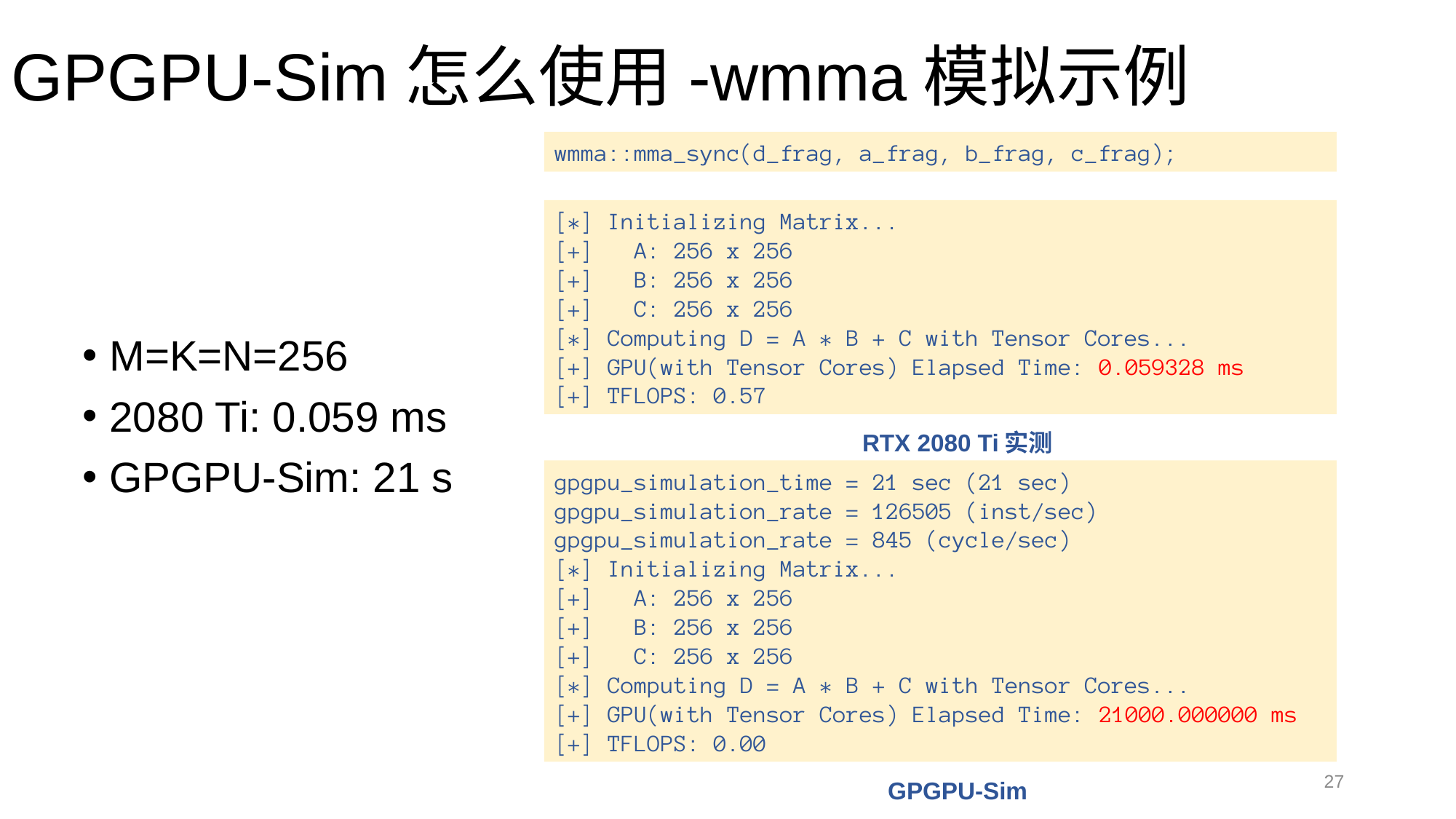

# GPGPU-Sim怎么使用-wmma模拟示例
wmma::mma_sync(d_frag, a_frag, b_frag, c_frag);

M=K=N=256
2080 Ti: 0.059 ms
GPGPU-Sim: 21 s
[*] Initializing Matrix...
[+]   A: 256 x 256
[+]   B: 256 x 256
[+]   C: 256 x 256
[*] Computing D = A * B + C with Tensor Cores...
[+] GPU(with Tensor Cores) Elapsed Time: 0.059328 ms
[+] TFLOPS: 0.57
RTX 2080 Ti实测
gpgpu_simulation_time = 21 sec (21 sec)
gpgpu_simulation_rate = 126505 (inst/sec)
gpgpu_simulation_rate = 845 (cycle/sec)
[*] Initializing Matrix...
[+]   A: 256 x 256
[+]   B: 256 x 256
[+]   C: 256 x 256
[*] Computing D = A * B + C with Tensor Cores...
[+] GPU(with Tensor Cores) Elapsed Time: 21000.000000 ms
[+] TFLOPS: 0.00
27
GPGPU-Sim